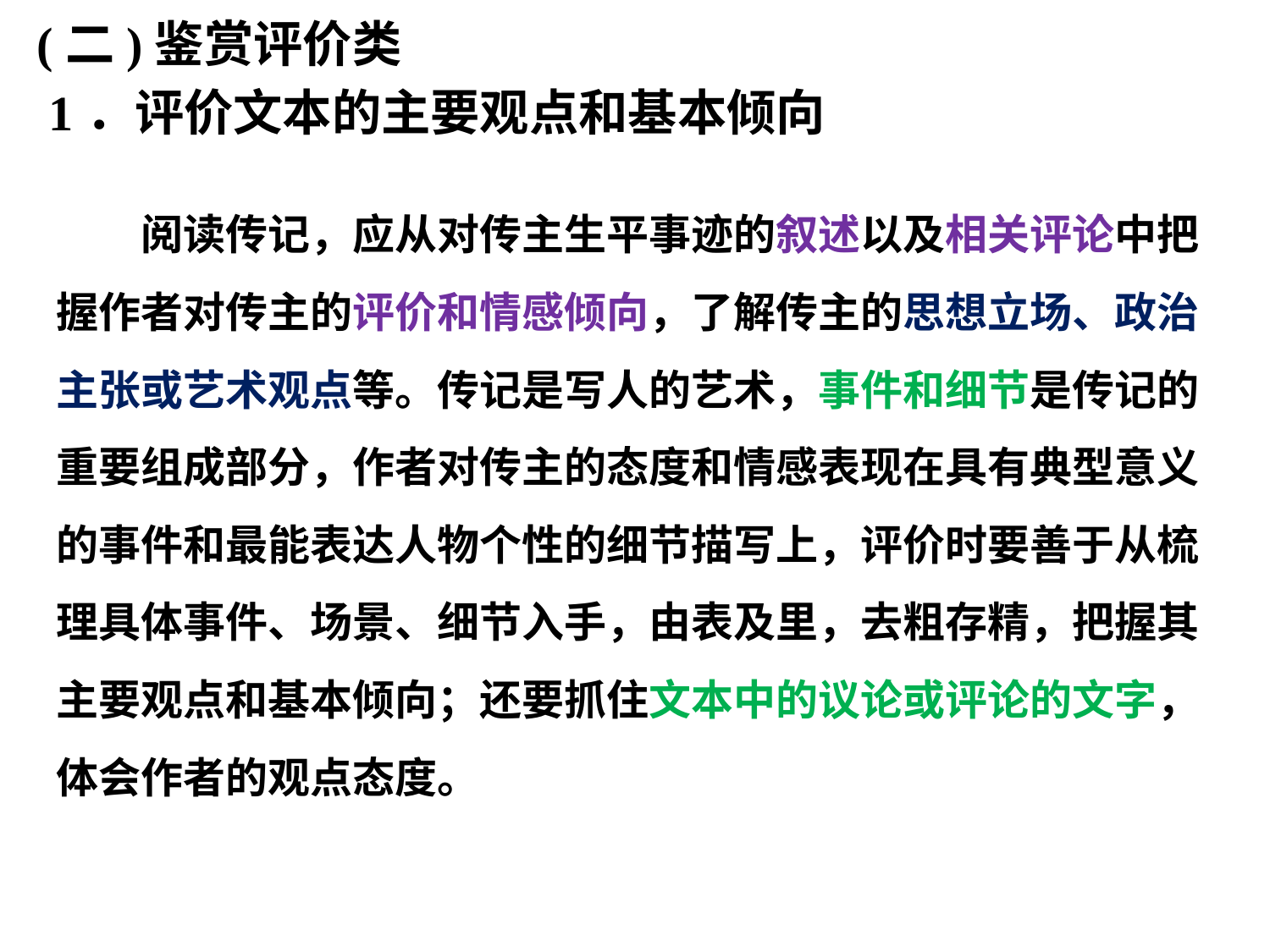

(二)鉴赏评价类
1．评价文本的主要观点和基本倾向
	阅读传记，应从对传主生平事迹的叙述以及相关评论中把

握作者对传主的评价和情感倾向，了解传主的思想立场、政治

主张或艺术观点等。传记是写人的艺术，事件和细节是传记的

重要组成部分，作者对传主的态度和情感表现在具有典型意义

的事件和最能表达人物个性的细节描写上，评价时要善于从梳

理具体事件、场景、细节入手，由表及里，去粗存精，把握其

主要观点和基本倾向；还要抓住文本中的议论或评论的文字，

体会作者的观点态度。